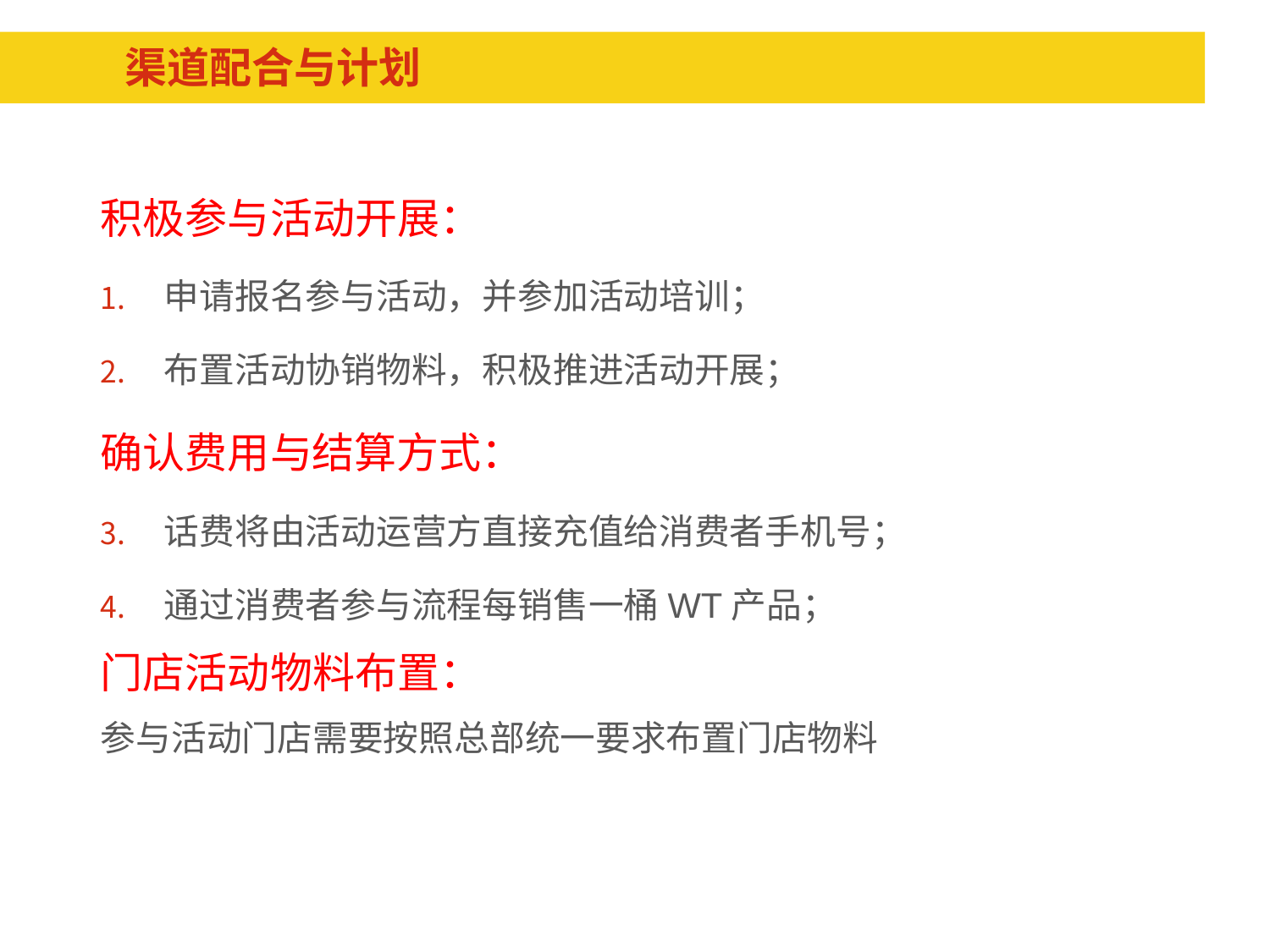

# 渠道配合与计划
积极参与活动开展：
申请报名参与活动，并参加活动培训；
布置活动协销物料，积极推进活动开展；
确认费用与结算方式：
话费将由活动运营方直接充值给消费者手机号；
通过消费者参与流程每销售一桶WT产品；
门店活动物料布置：
参与活动门店需要按照总部统一要求布置门店物料